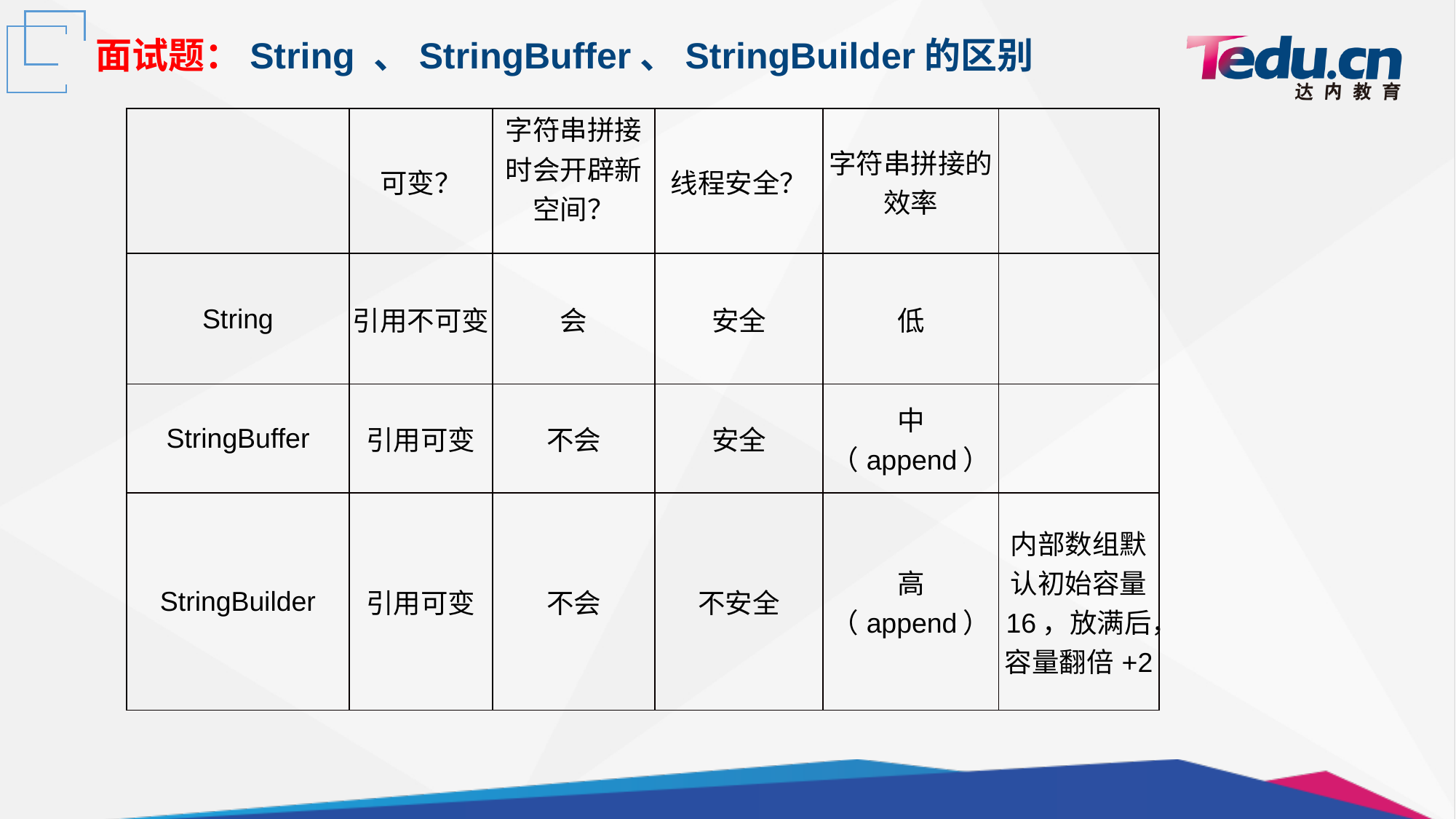

面试题：String 、StringBuffer、StringBuilder的区别
|  | 可变？ | 字符串拼接时会开辟新空间？ | 线程安全？ | 字符串拼接的效率 |  |
| --- | --- | --- | --- | --- | --- |
| String | 引用不可变 | 会 | 安全 | 低 |  |
| StringBuffer | 引用可变 | 不会 | 安全 | 中（append） |  |
| StringBuilder | 引用可变 | 不会 | 不安全 | 高（append） | 内部数组默认初始容量 16，放满后，容量翻倍+2 |